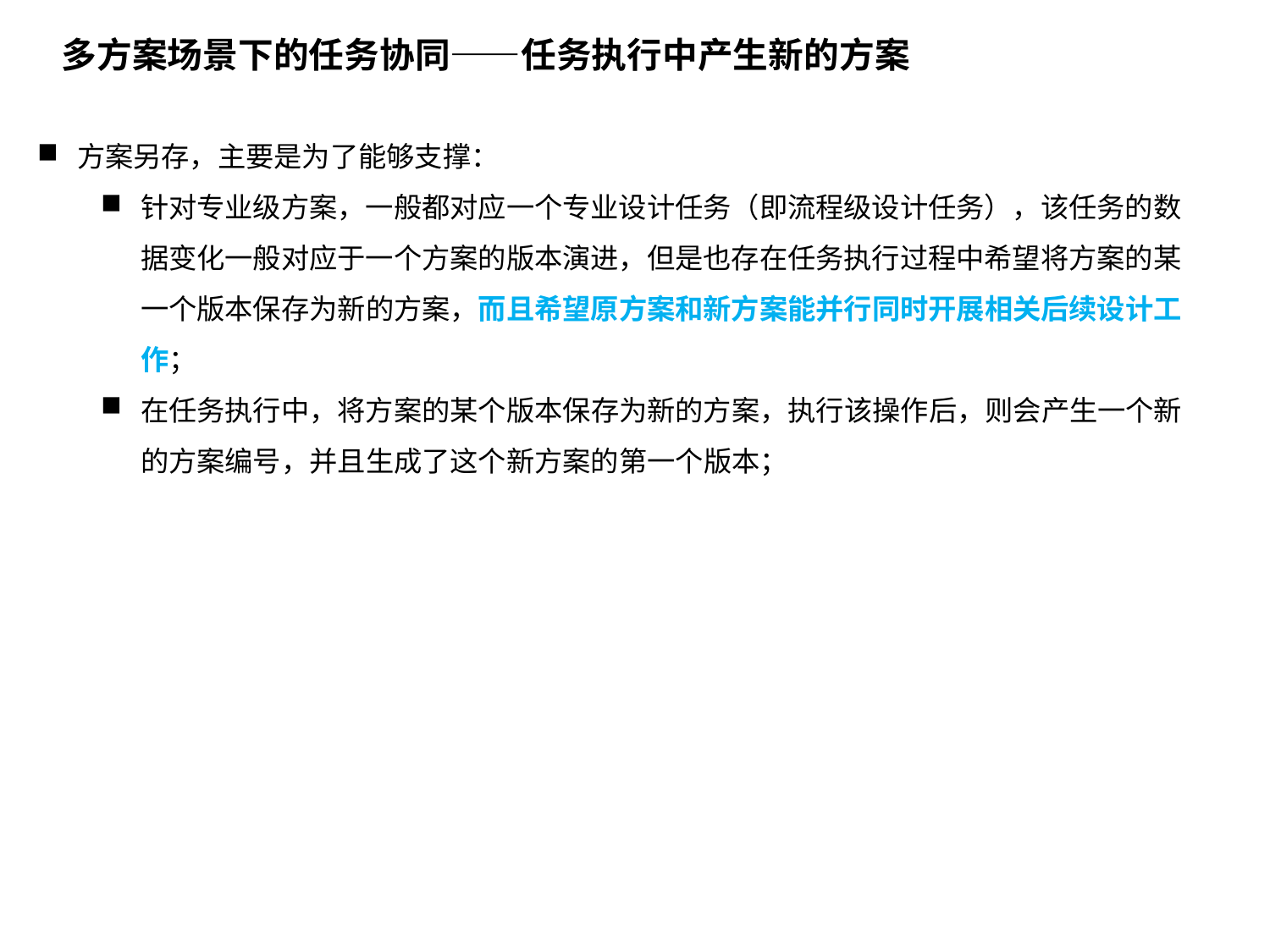

多方案场景下的任务协同——任务执行中产生新的方案
方案另存，主要是为了能够支撑：
针对专业级方案，一般都对应一个专业设计任务（即流程级设计任务），该任务的数据变化一般对应于一个方案的版本演进，但是也存在任务执行过程中希望将方案的某一个版本保存为新的方案，而且希望原方案和新方案能并行同时开展相关后续设计工作；
在任务执行中，将方案的某个版本保存为新的方案，执行该操作后，则会产生一个新的方案编号，并且生成了这个新方案的第一个版本；